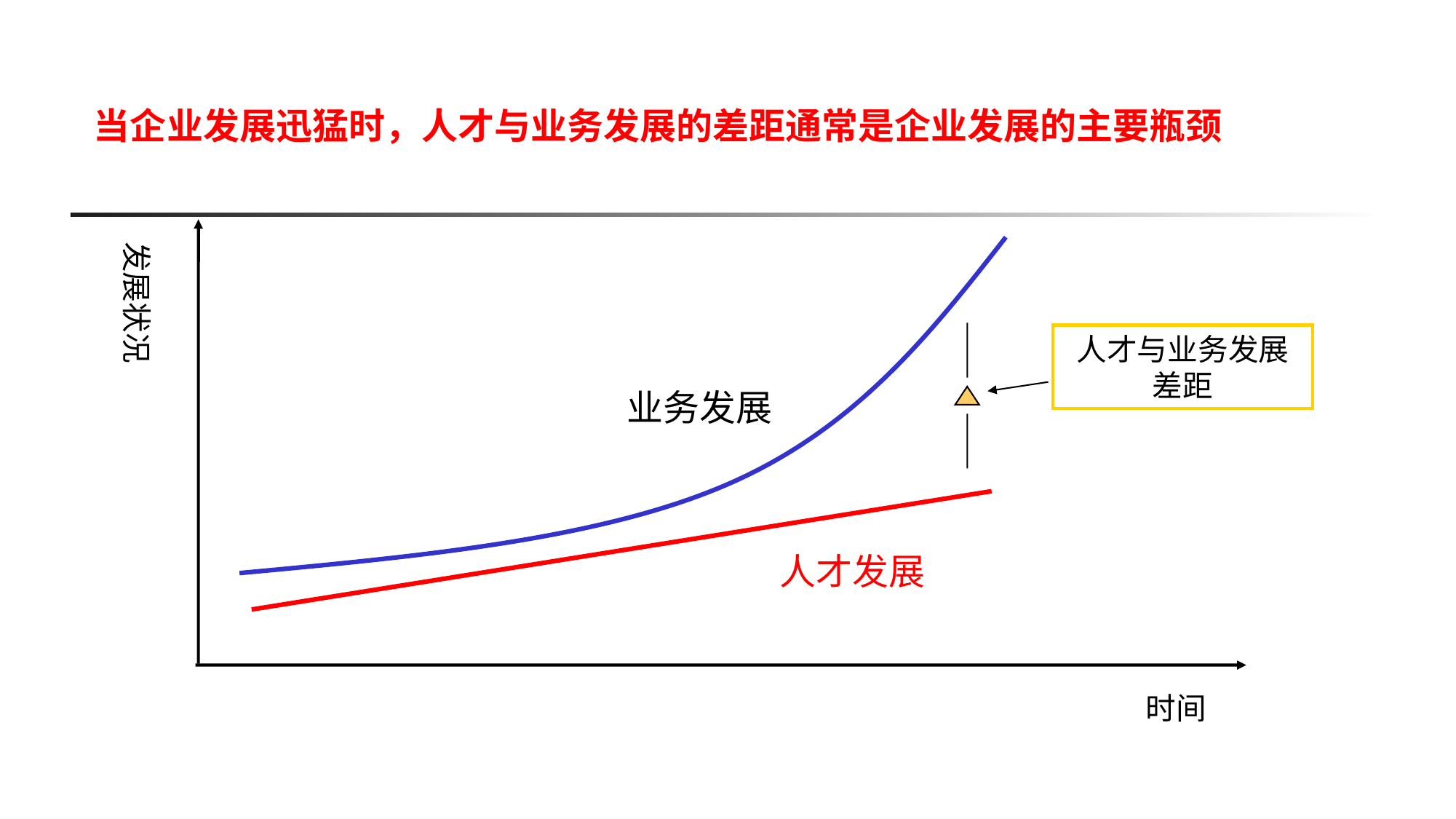

当企业发展迅猛时，人才与业务发展的差距通常是企业发展的主要瓶颈

发展状况

人才与业务发展差距

业务发展

人才发展

时间

5